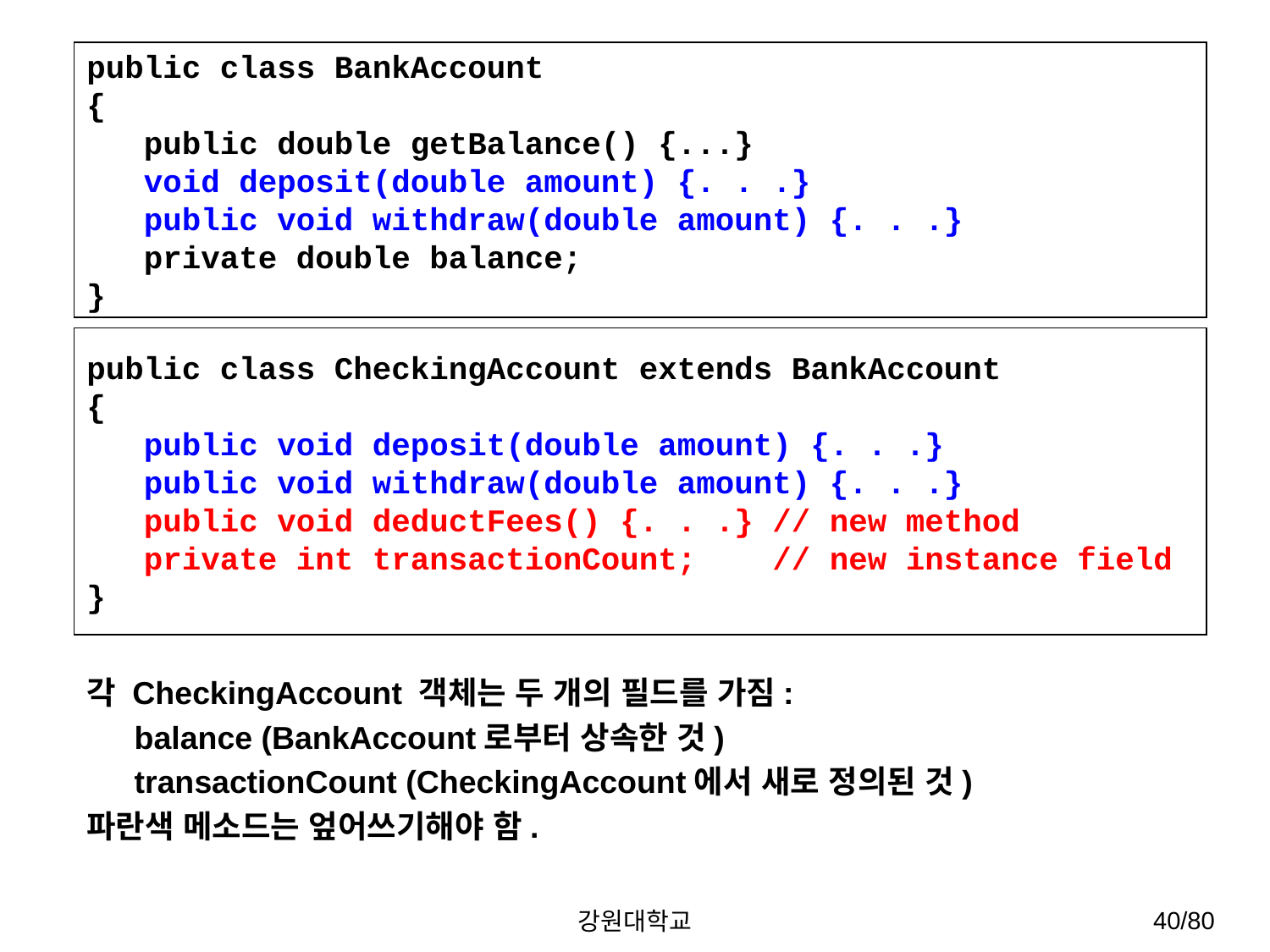

public class BankAccount
{
   public double getBalance() {...}
   void deposit(double amount) {. . .}
   public void withdraw(double amount) {. . .}
   private double balance;
}
public class CheckingAccount extends BankAccount
{
   public void deposit(double amount) {. . .}
   public void withdraw(double amount) {. . .}
   public void deductFees() {. . .} // new method
   private int transactionCount;    // new instance field
}
각 CheckingAccount 객체는 두 개의 필드를 가짐:
	balance (BankAccount로부터 상속한 것)
	transactionCount (CheckingAccount에서 새로 정의된 것)
파란색 메소드는 엎어쓰기해야 함.
강원대학교